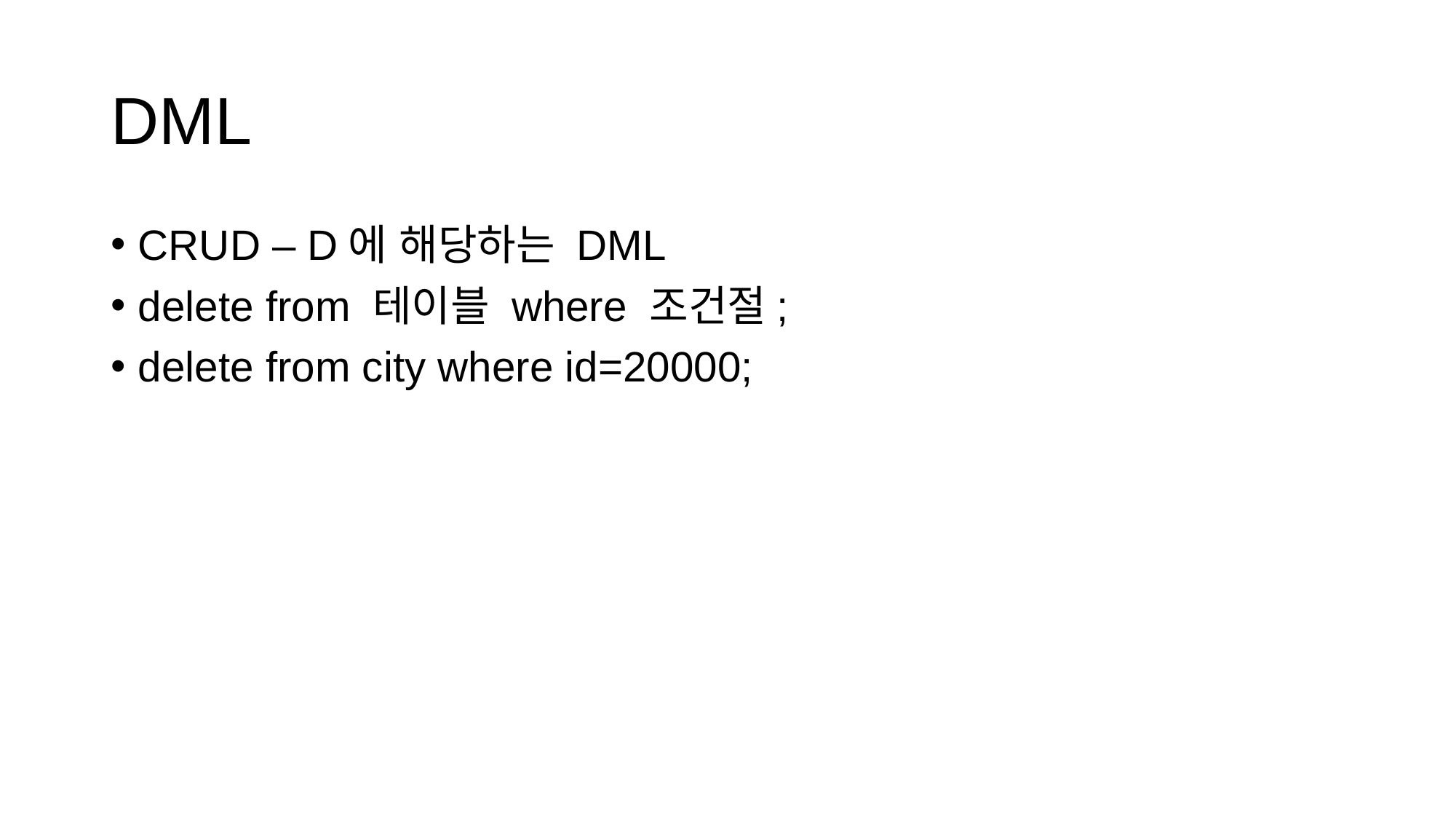

# DML
CRUD – D에 해당하는 DML
delete from 테이블 where 조건절;
delete from city where id=20000;